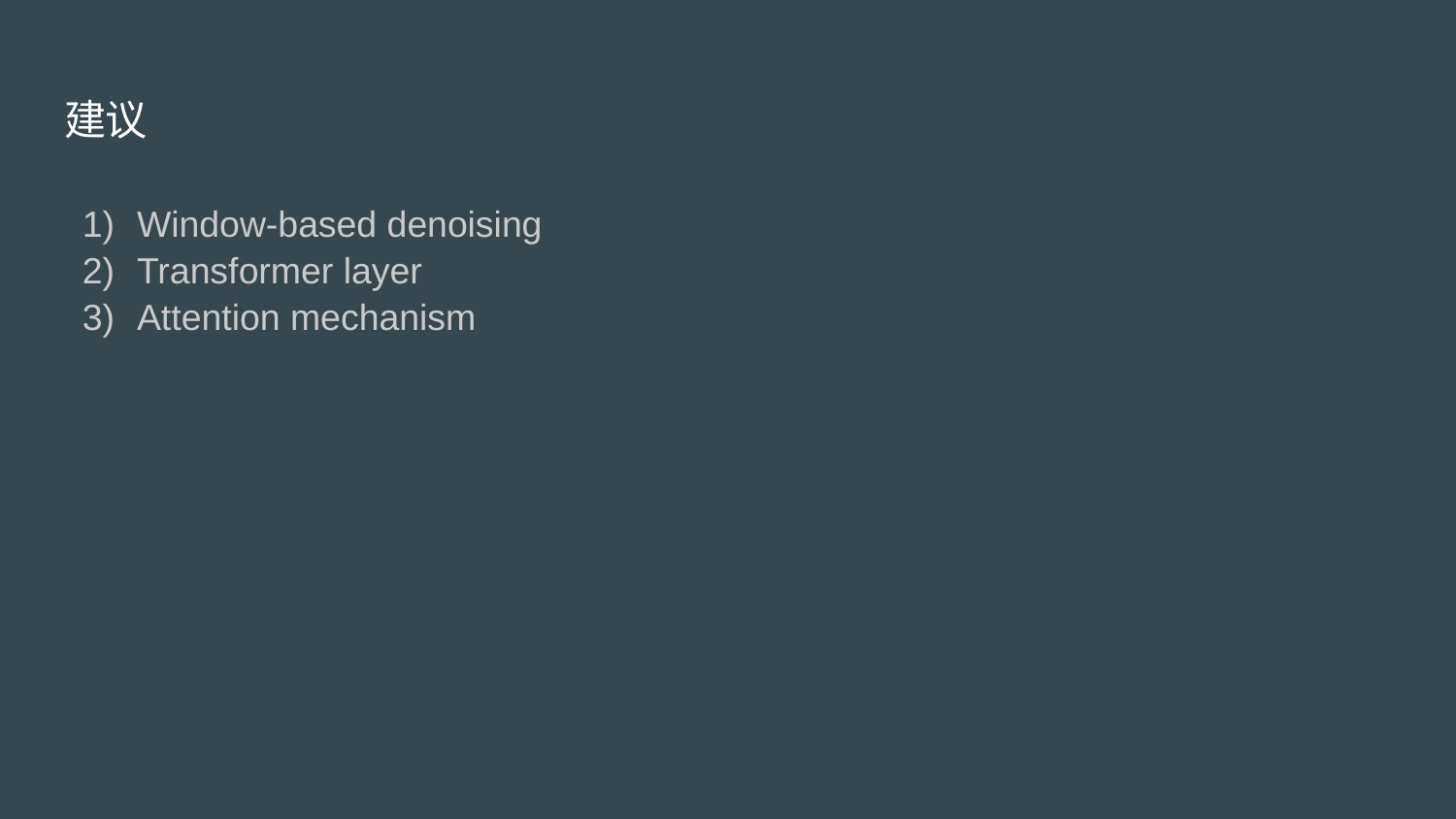

# 建议
Window-based denoising
Transformer layer
Attention mechanism